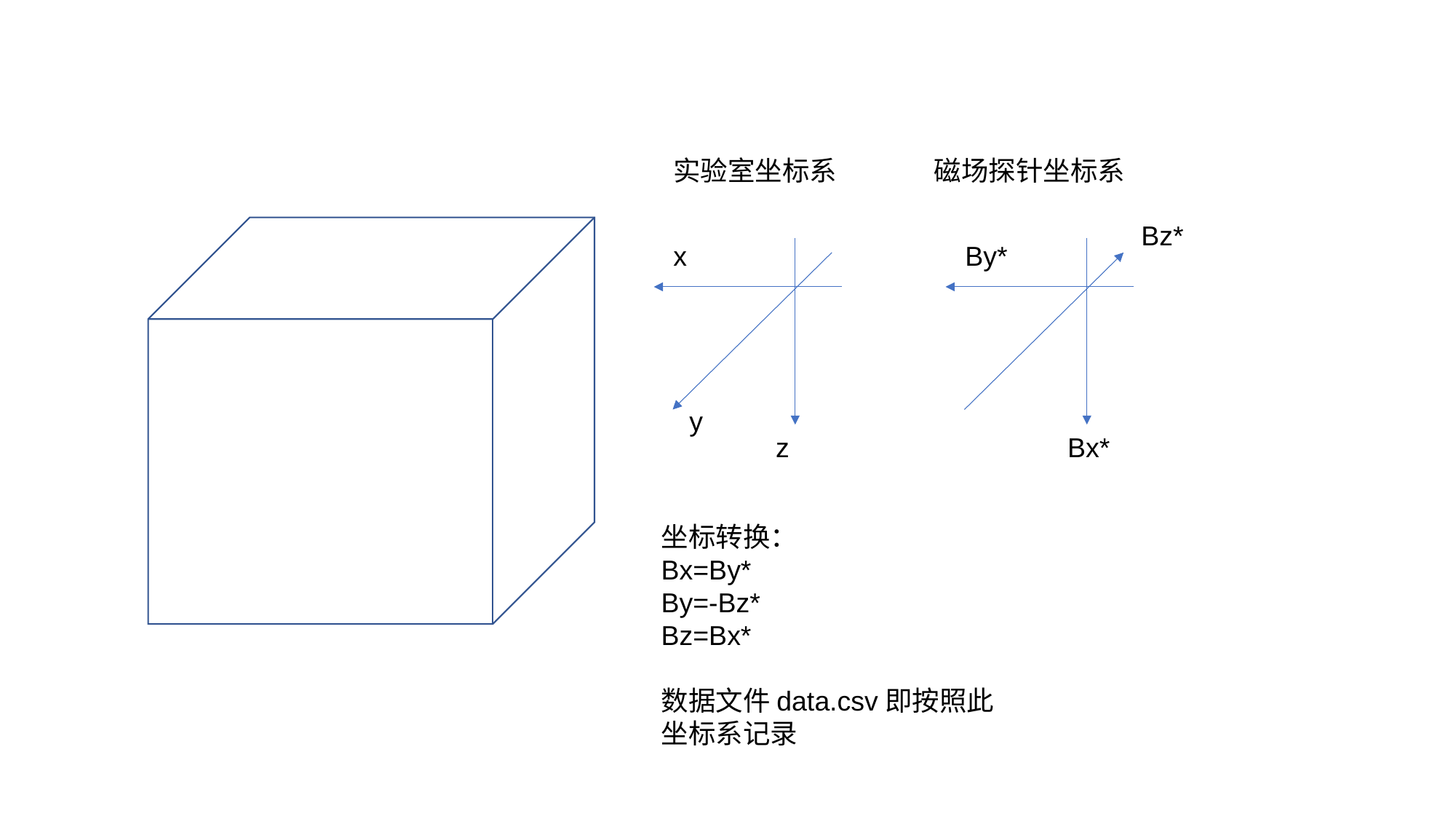

实验室坐标系
磁场探针坐标系
Bz*

x
By*
y
z
Bx*
坐标转换：
Bx=By*
By=-Bz*
Bz=Bx*

数据文件data.csv即按照此坐标系记录